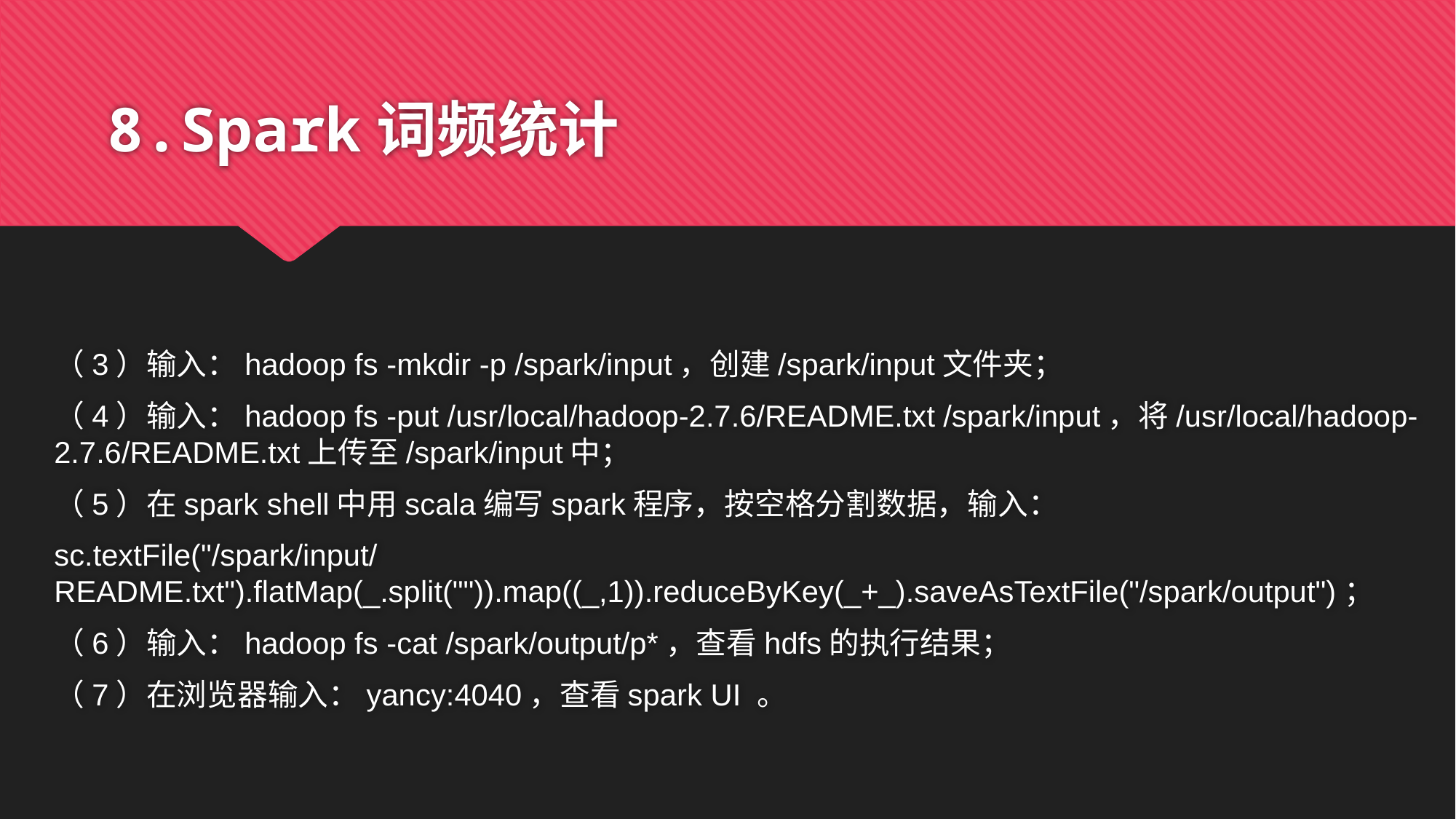

# 8.Spark词频统计
（3）输入：hadoop fs -mkdir -p /spark/input，创建/spark/input文件夹；
（4）输入：hadoop fs -put /usr/local/hadoop-2.7.6/README.txt /spark/input，将/usr/local/hadoop-2.7.6/README.txt上传至/spark/input中；
（5）在spark shell中用scala编写spark程序，按空格分割数据，输入：
sc.textFile("/spark/input/README.txt").flatMap(_.split("")).map((_,1)).reduceByKey(_+_).saveAsTextFile("/spark/output")；
（6）输入：hadoop fs -cat /spark/output/p*，查看hdfs的执行结果；
（7）在浏览器输入：yancy:4040，查看spark UI 。